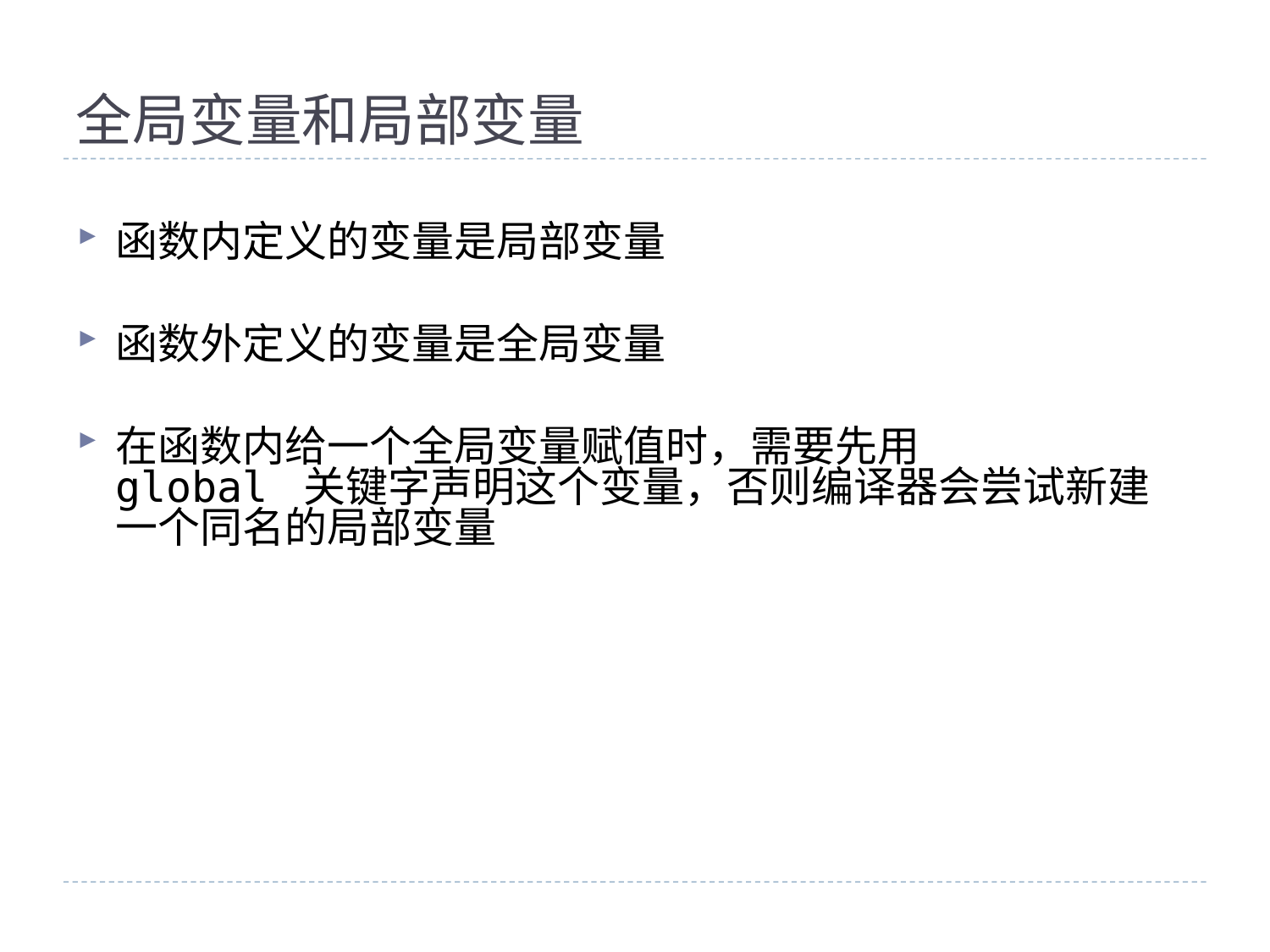

# 全局变量和局部变量
函数内定义的变量是局部变量

函数外定义的变量是全局变量

在函数内给一个全局变量赋值时，需要先用global 关键字声明这个变量，否则编译器会尝试新建一个同名的局部变量